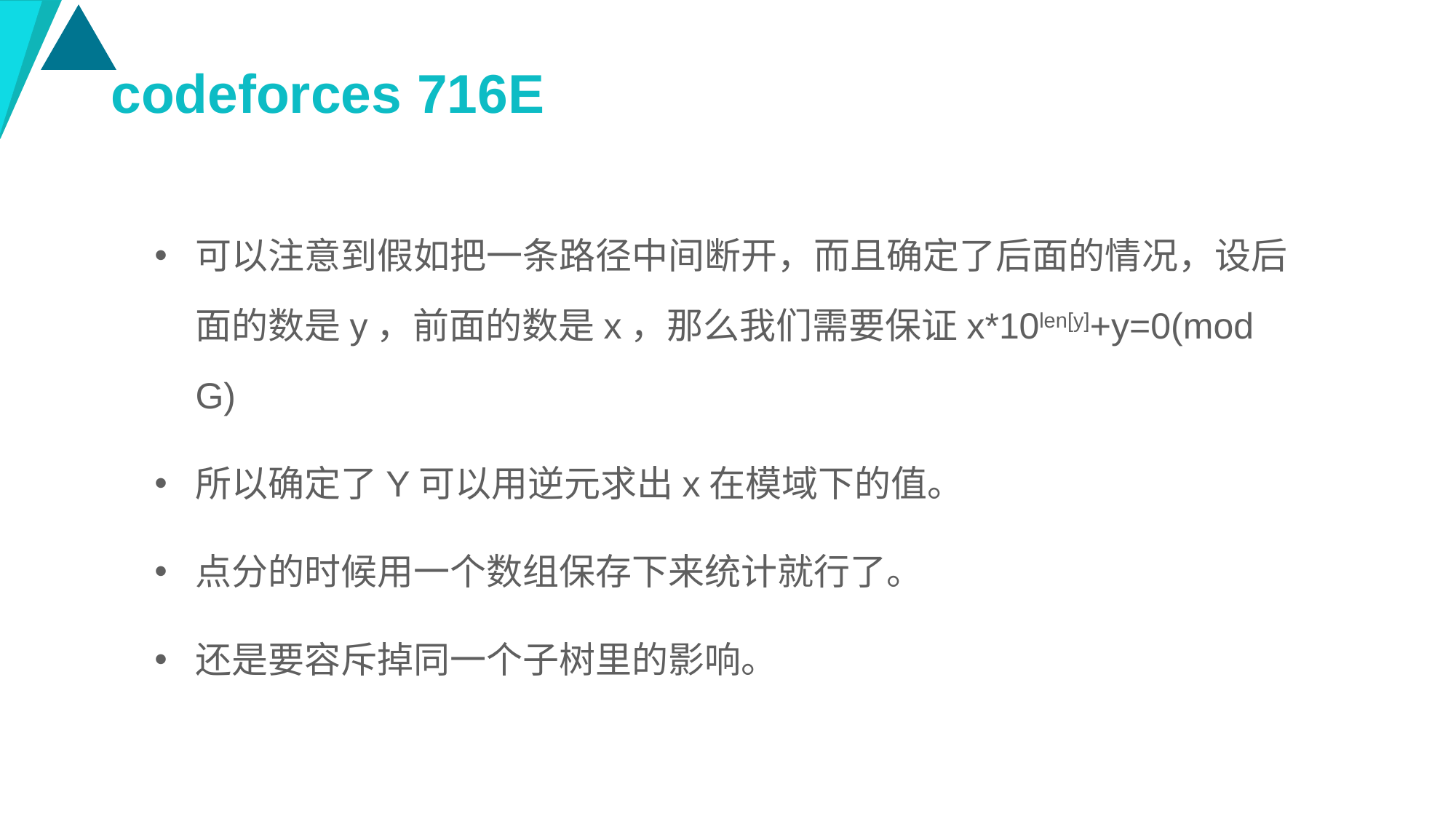

# codeforces 716E
可以注意到假如把一条路径中间断开，而且确定了后面的情况，设后面的数是y，前面的数是x，那么我们需要保证x*10len[y]+y=0(mod G)
所以确定了Y可以用逆元求出x在模域下的值。
点分的时候用一个数组保存下来统计就行了。
还是要容斥掉同一个子树里的影响。